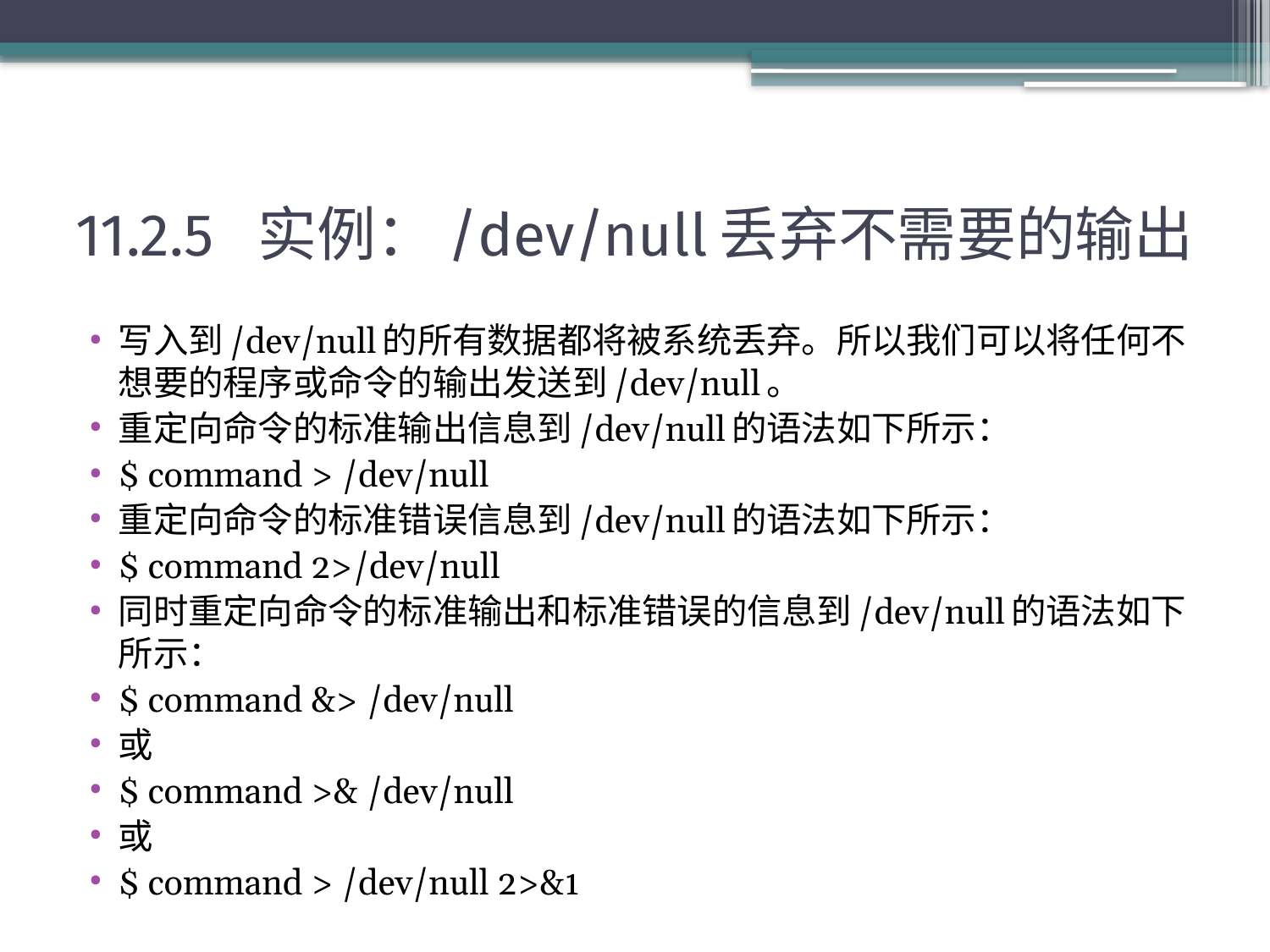

# 11.2.5  实例：/dev/null丢弃不需要的输出
写入到/dev/null的所有数据都将被系统丢弃。所以我们可以将任何不想要的程序或命令的输出发送到/dev/null。
重定向命令的标准输出信息到/dev/null的语法如下所示：
$ command > /dev/null
重定向命令的标准错误信息到/dev/null的语法如下所示：
$ command 2>/dev/null
同时重定向命令的标准输出和标准错误的信息到/dev/null的语法如下所示：
$ command &> /dev/null
或
$ command >& /dev/null
或
$ command > /dev/null 2>&1